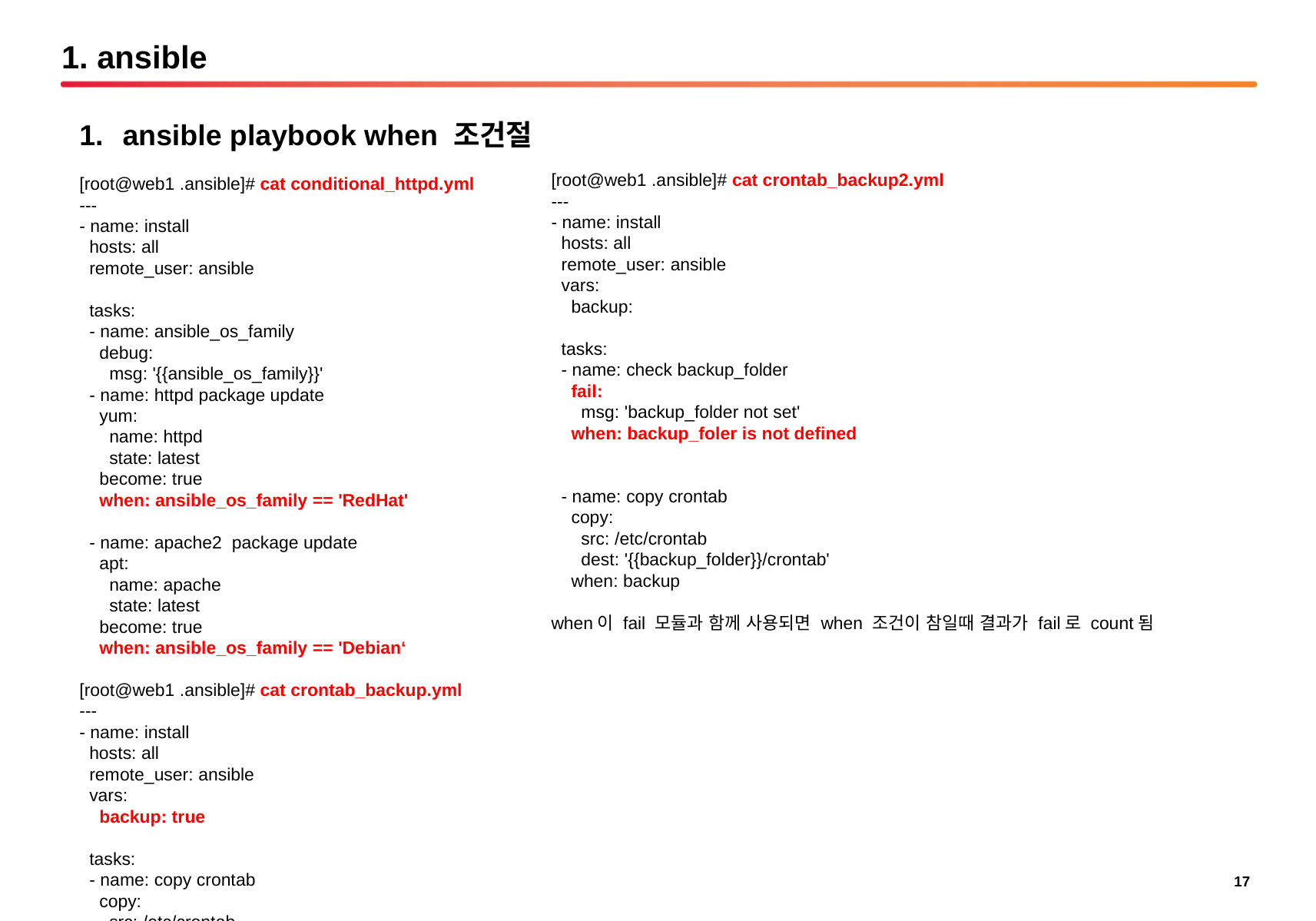

# 1. ansible
ansible playbook when 조건절

[root@web1 .ansible]# cat conditional_httpd.yml
---
- name: install
  hosts: all
  remote_user: ansible

  tasks:
  - name: ansible_os_family
    debug:
      msg: '{{ansible_os_family}}'
  - name: httpd package update
    yum:
      name: httpd
      state: latest
    become: true
    when: ansible_os_family == 'RedHat'

  - name: apache2  package update
    apt:
      name: apache
      state: latest
    become: true
    when: ansible_os_family == 'Debian‘

[root@web1 .ansible]# cat crontab_backup.yml
---
- name: install
  hosts: all
  remote_user: ansible
  vars:
    backup: true

  tasks:
  - name: copy crontab
    copy:
      src: /etc/crontab
      dest: /tmp/crontab
      remote_src: true
    when: backup

when: 조건절을 사용하여 해당 조건이 true일때만 task가 실행됨
boolean 조건절: 변수의  true/false값을 사용하여 task 실행여부 결정 (변수값이 공백일경우는 skip됨)

[root@web1 .ansible]# cat crontab_backup2.yml
---
- name: install
  hosts: all
  remote_user: ansible
  vars:
    backup:

  tasks:
  - name: check backup_folder
    fail:
      msg: 'backup_folder not set'
    when: backup_foler is not defined

  - name: copy crontab
    copy:
      src: /etc/crontab
      dest: '{{backup_folder}}/crontab'
    when: backup

when이 fail 모듈과 함께 사용되면 when 조건이 참일때 결과가 fail로 count됨